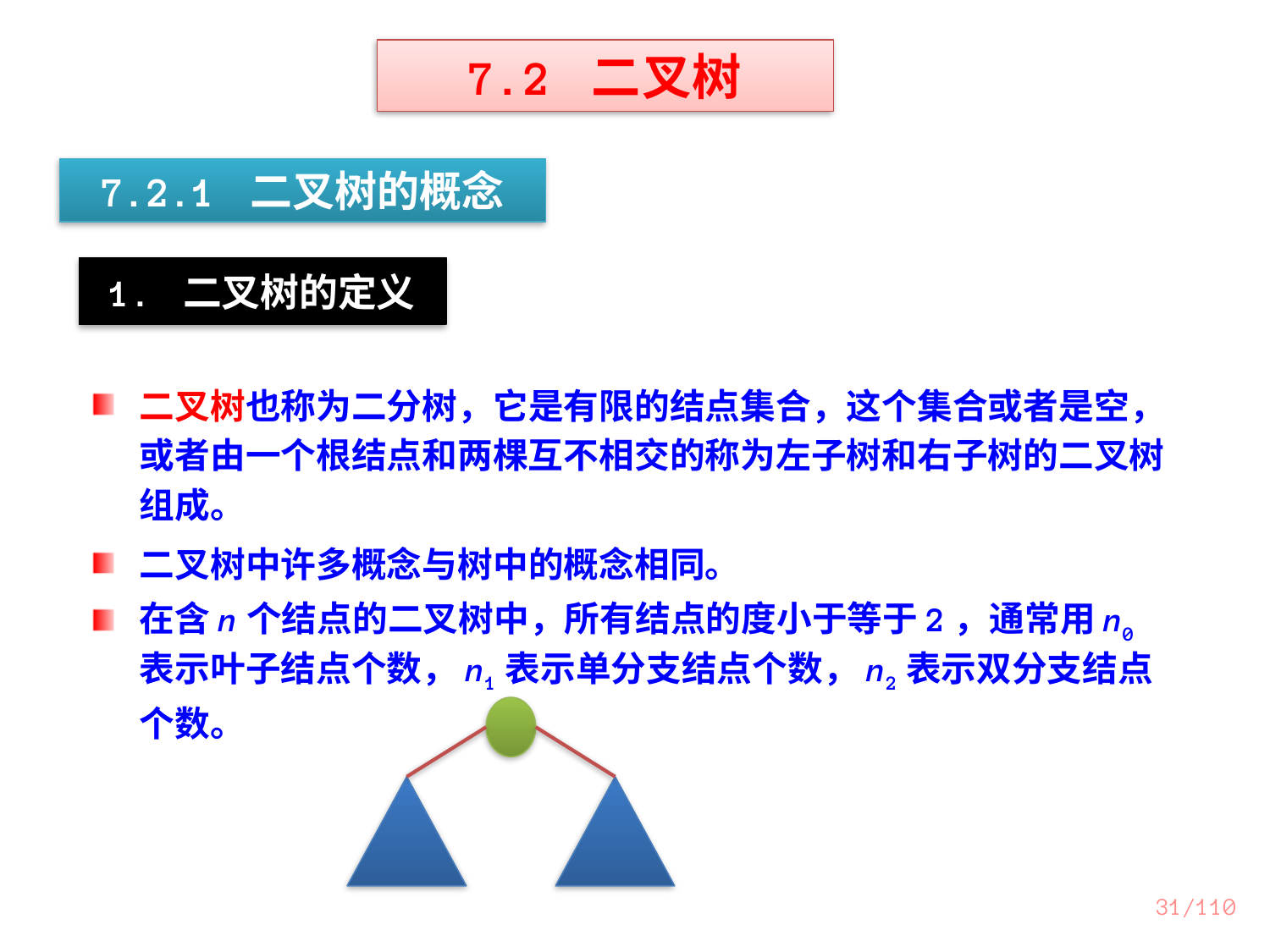

7.2 二叉树
7.2.1 二叉树的概念
1. 二叉树的定义
二叉树也称为二分树，它是有限的结点集合，这个集合或者是空，或者由一个根结点和两棵互不相交的称为左子树和右子树的二叉树组成。
二叉树中许多概念与树中的概念相同。
在含n个结点的二叉树中，所有结点的度小于等于2，通常用n0表示叶子结点个数，n1表示单分支结点个数，n2表示双分支结点个数。

31/110